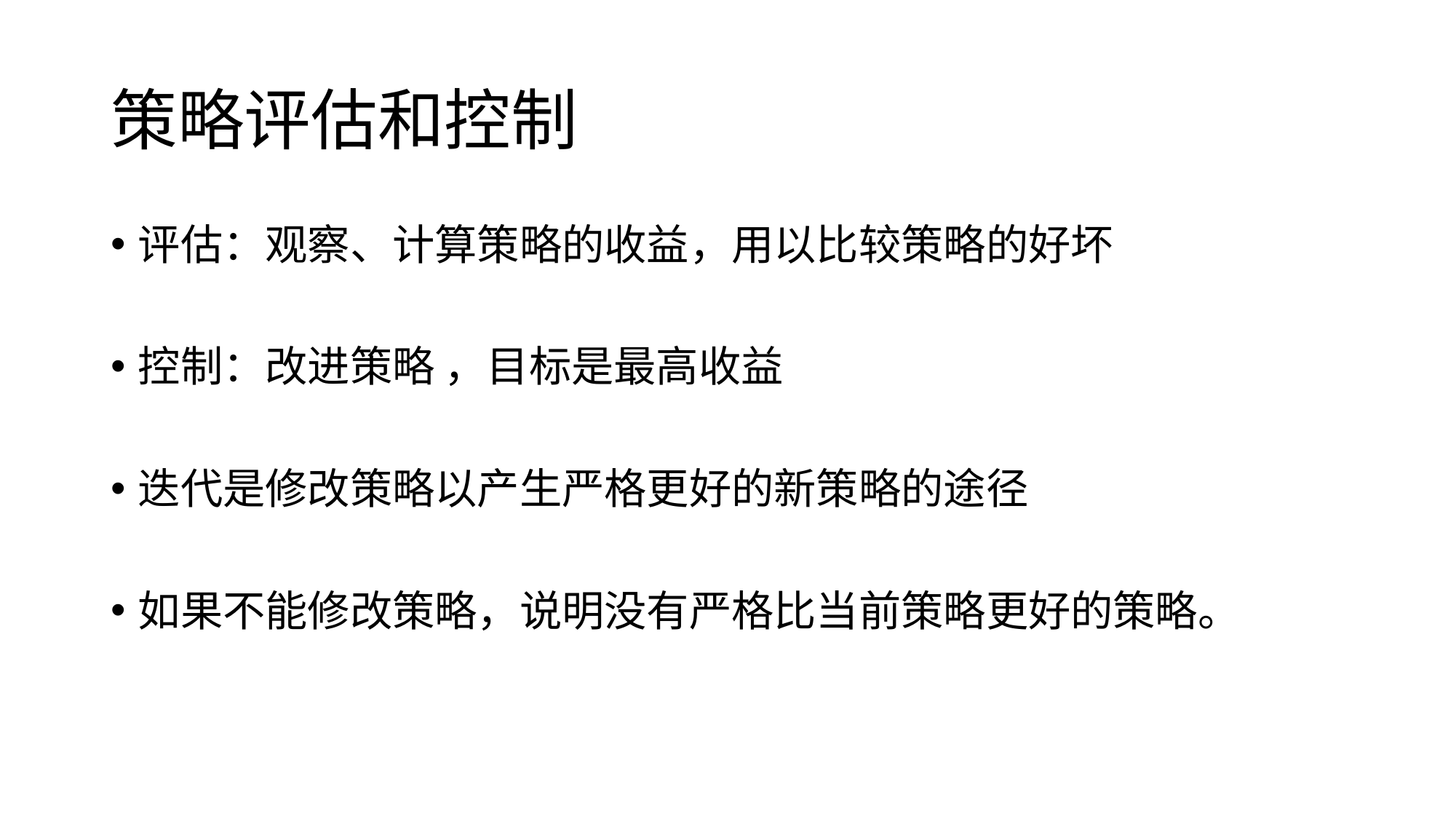

# 策略评估和控制
评估：观察、计算策略的收益，用以比较策略的好坏

控制：改进策略 ，目标是最高收益

迭代是修改策略以产生严格更好的新策略的途径

如果不能修改策略，说明没有严格比当前策略更好的策略。